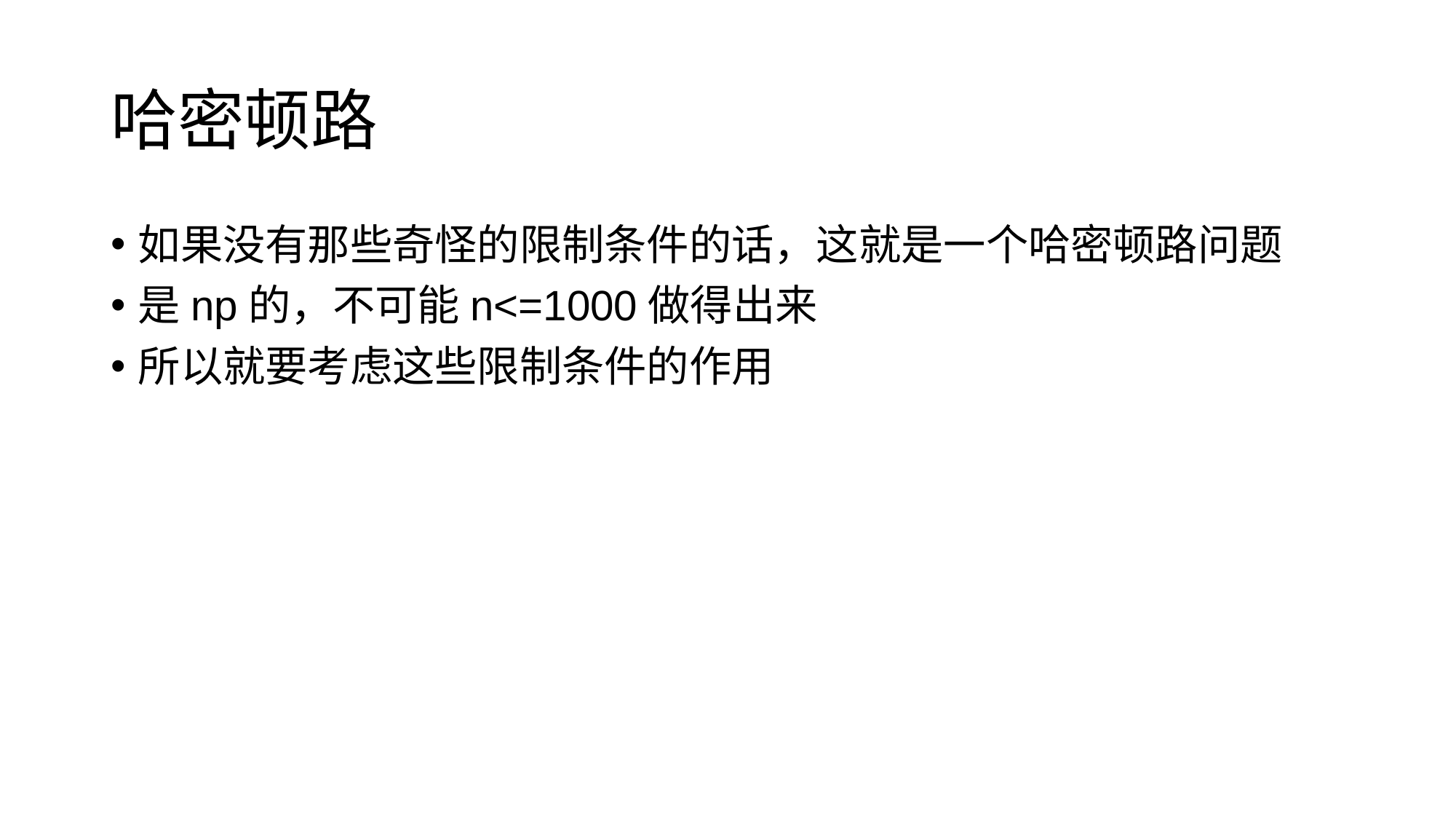

# 哈密顿路
如果没有那些奇怪的限制条件的话，这就是一个哈密顿路问题
是np的，不可能n<=1000做得出来
所以就要考虑这些限制条件的作用